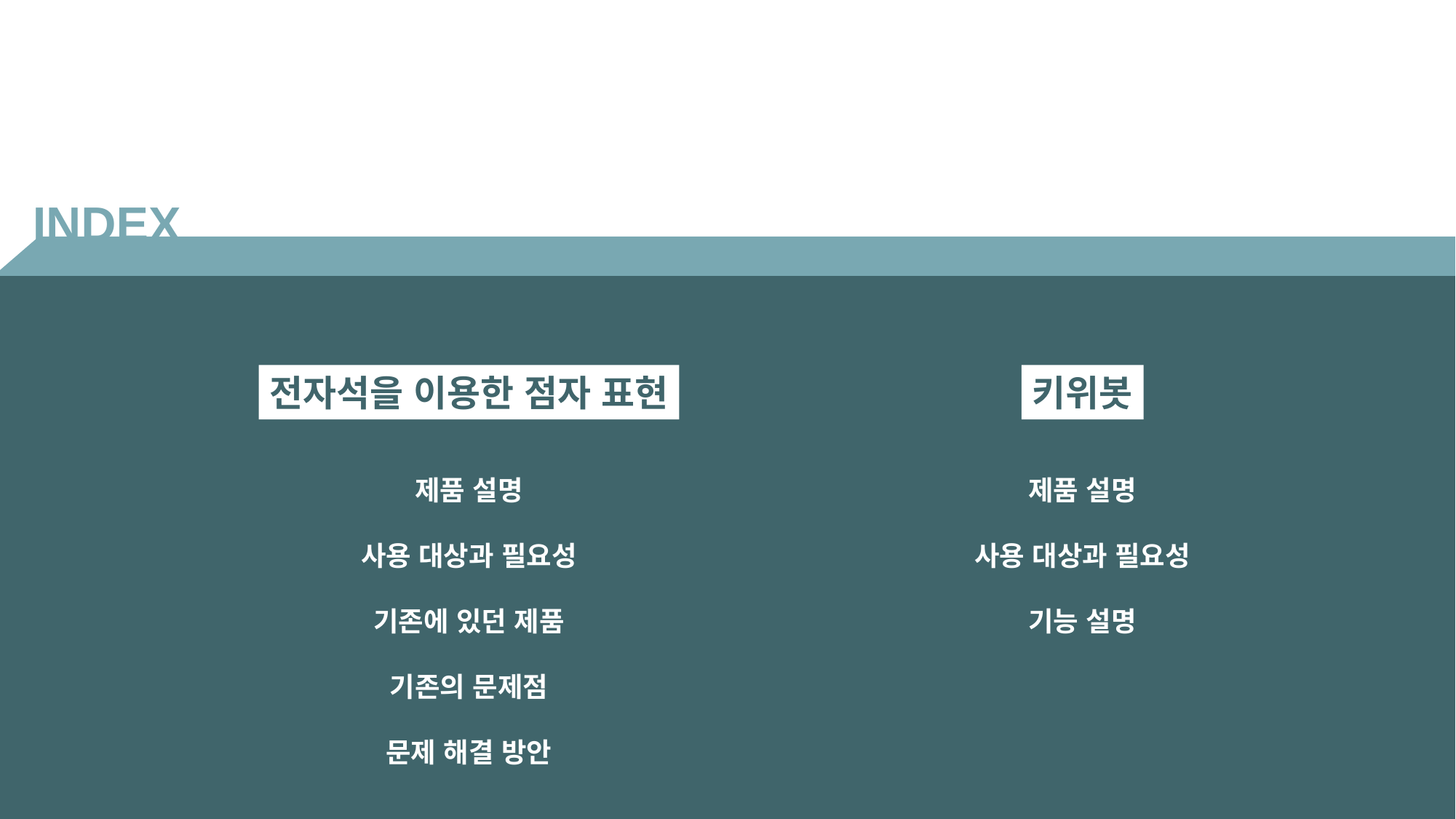

INDEX

전자석을 이용한 점자 표현
키위봇
제품 설명
사용 대상과 필요성
기존에 있던 제품
기존의 문제점
문제 해결 방안
제품 설명
사용 대상과 필요성
기능 설명